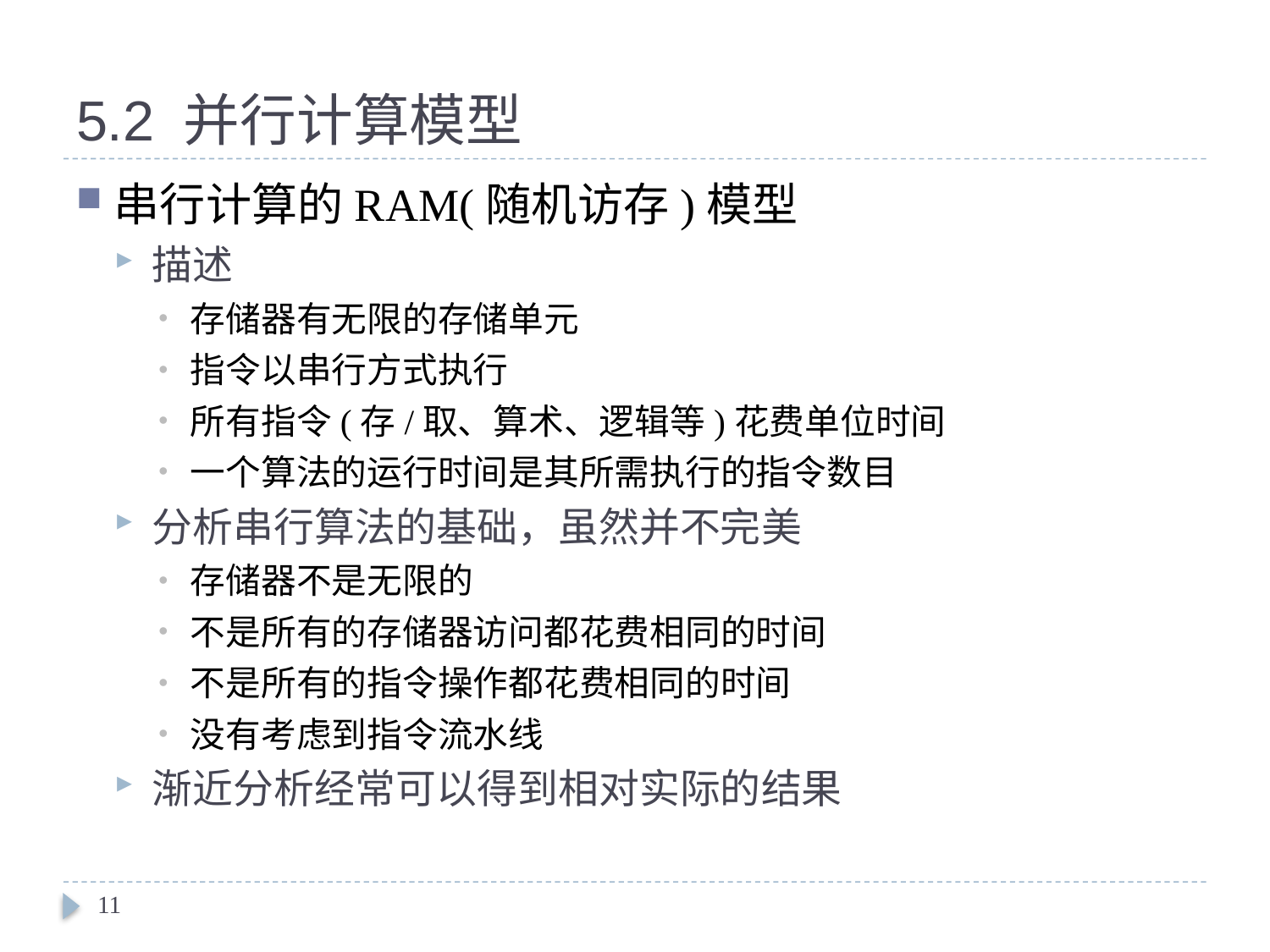

# 5.2 并行计算模型
串行计算的RAM(随机访存)模型
描述
存储器有无限的存储单元
指令以串行方式执行
所有指令(存/取、算术、逻辑等)花费单位时间
一个算法的运行时间是其所需执行的指令数目
分析串行算法的基础，虽然并不完美
存储器不是无限的
不是所有的存储器访问都花费相同的时间
不是所有的指令操作都花费相同的时间
没有考虑到指令流水线
渐近分析经常可以得到相对实际的结果
11